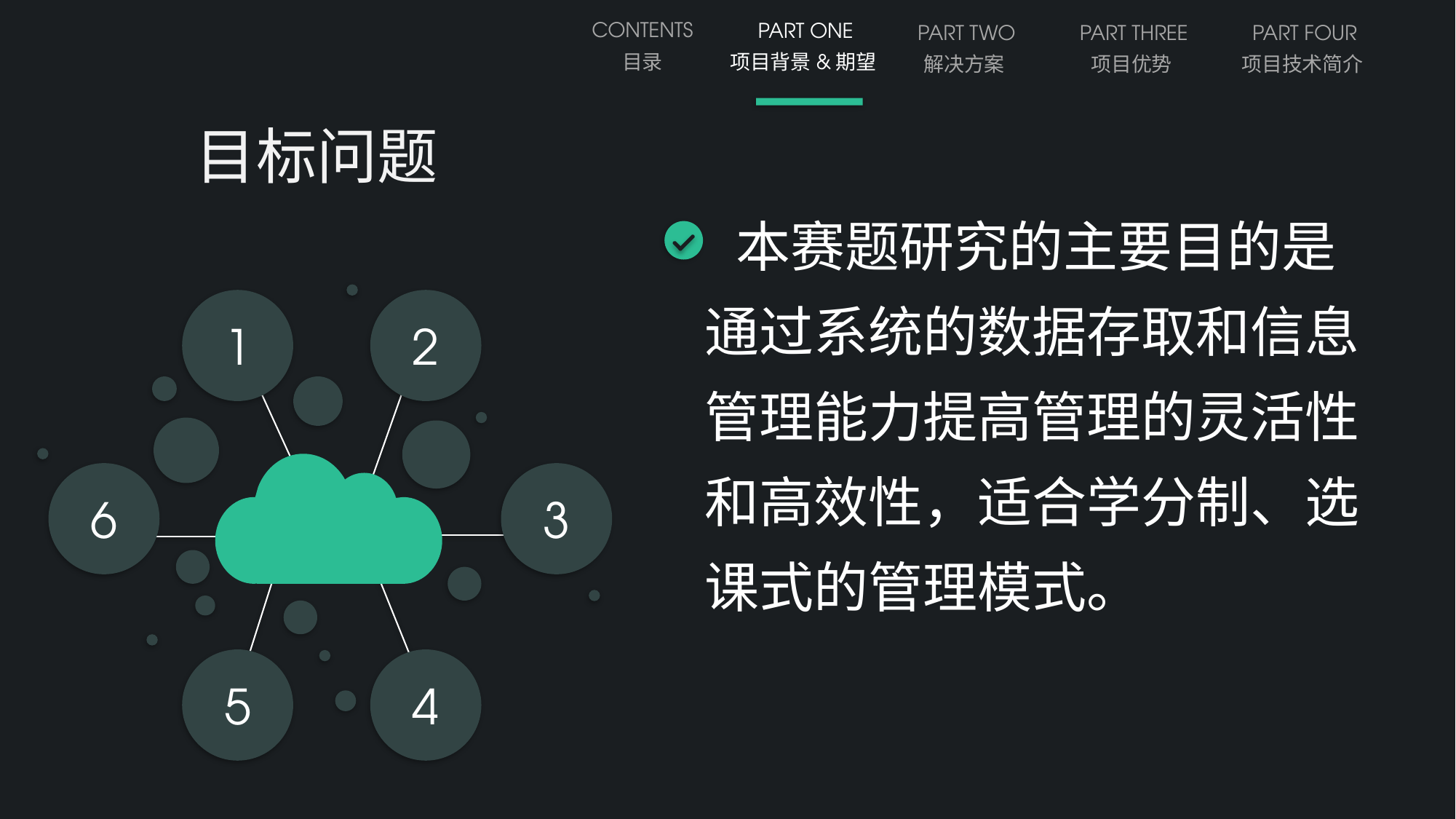

CONTENTS
目录
PART ONE
项目背景&期望
PART TWO
解决方案
PART THREE
项目优势
PART FOUR
项目技术简介

目标问题
    本赛题研究的主要目的是通过系统的数据存取和信息管理能力提高管理的灵活性和高效性，适合学分制、选课式的管理模式。

1
2

6
3

5
4